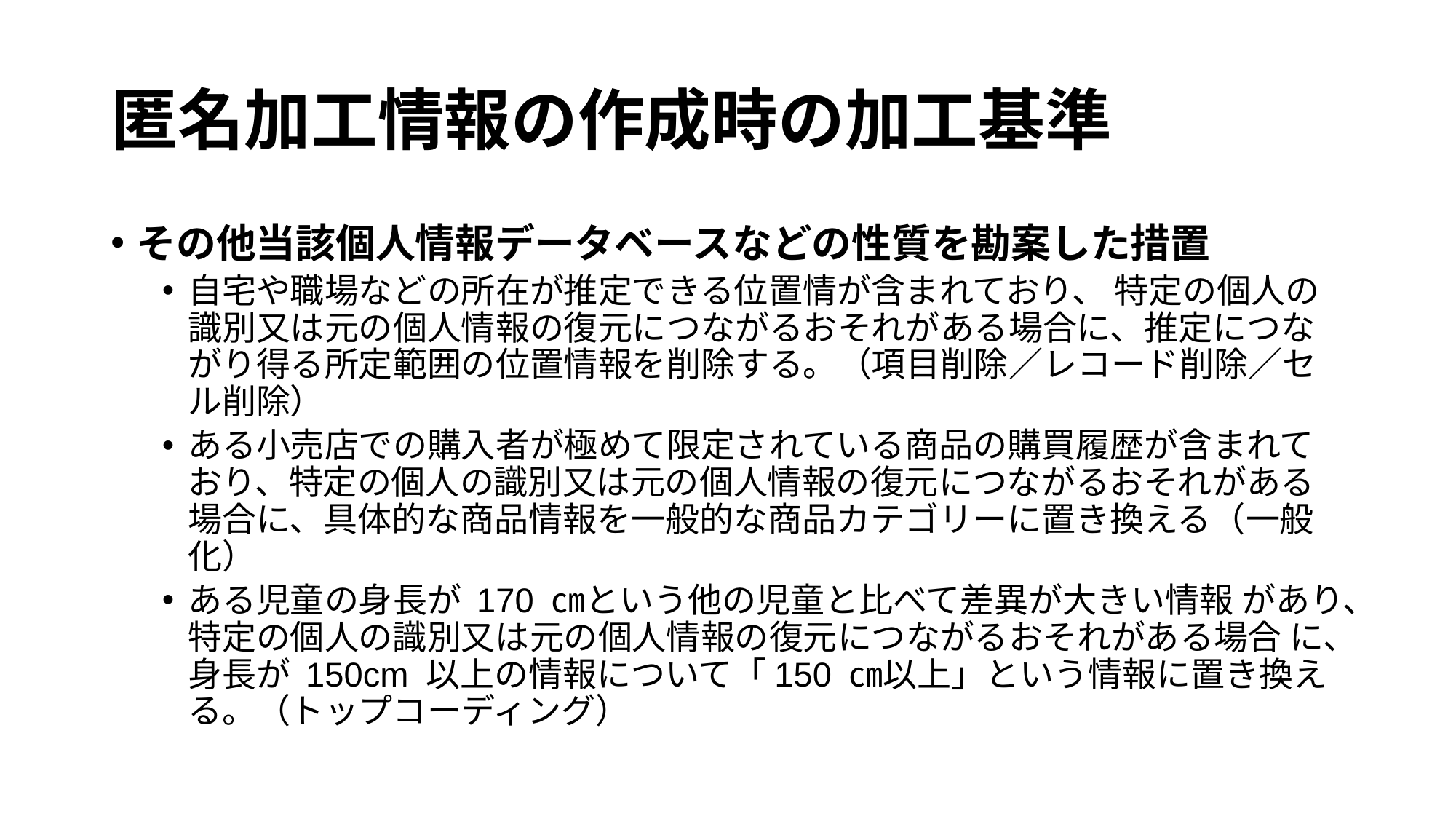

# 匿名加工情報の作成時の加工基準
その他当該個人情報データベースなどの性質を勘案した措置
自宅や職場などの所在が推定できる位置情が含まれており、 特定の個人の識別又は元の個人情報の復元につながるおそれがある場合に、推定につながり得る所定範囲の位置情報を削除する。（項目削除／レコード削除／セル削除）
ある小売店での購入者が極めて限定されている商品の購買履歴が含まれており、特定の個人の識別又は元の個人情報の復元につながるおそれがある場合に、具体的な商品情報を一般的な商品カテゴリーに置き換える（一般化）
ある児童の身長が 170 ㎝という他の児童と比べて差異が大きい情報 があり、特定の個人の識別又は元の個人情報の復元につながるおそれがある場合 に、身長が 150cm 以上の情報について「150 ㎝以上」という情報に置き換える。（トップコーディング）